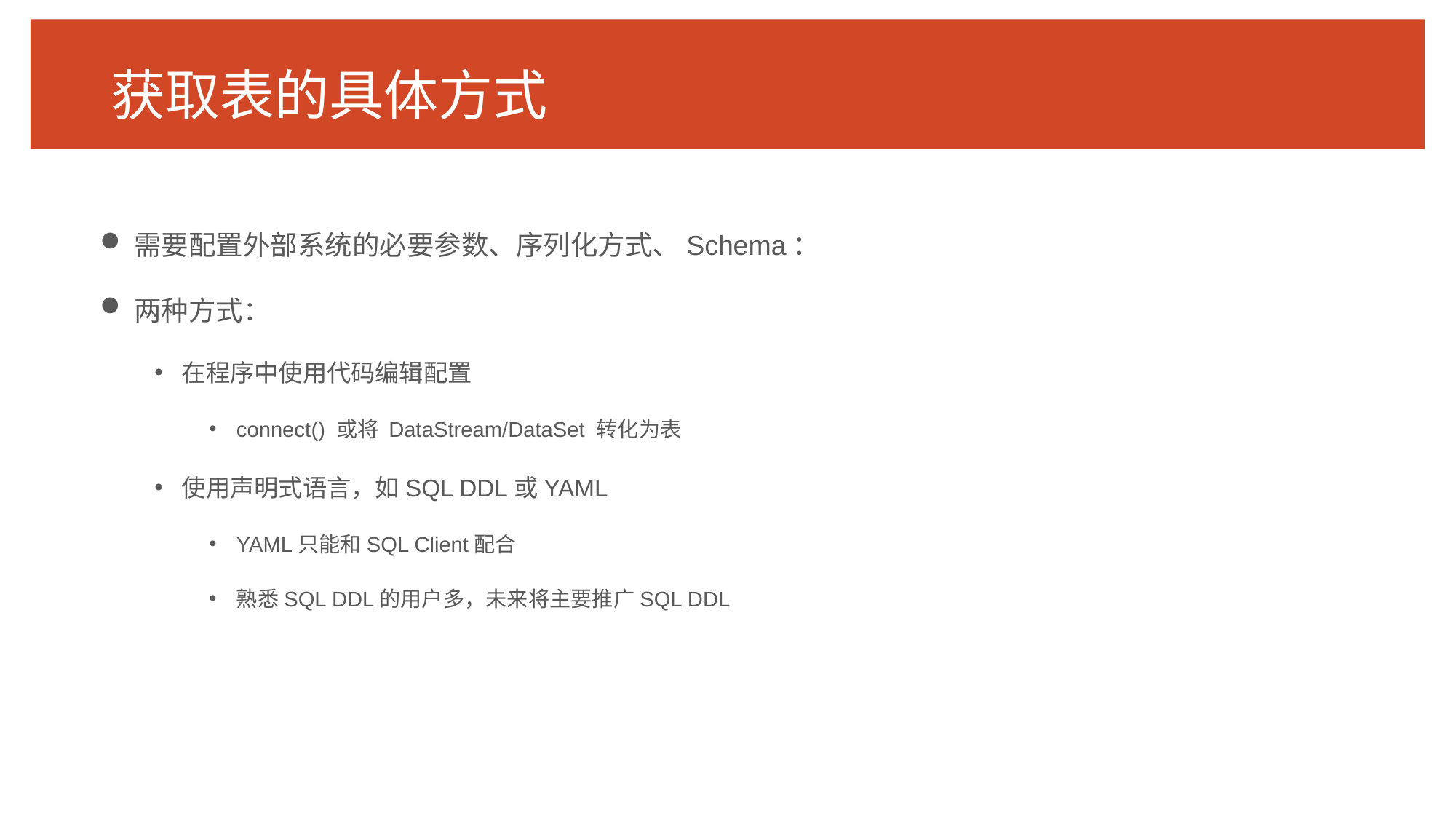

# 获取表的具体方式
需要配置外部系统的必要参数、序列化方式、Schema：
两种方式：
在程序中使用代码编辑配置
connect() 或将 DataStream/DataSet 转化为表
使用声明式语言，如SQL DDL或YAML
YAML只能和SQL Client配合
熟悉SQL DDL的用户多，未来将主要推广SQL DDL